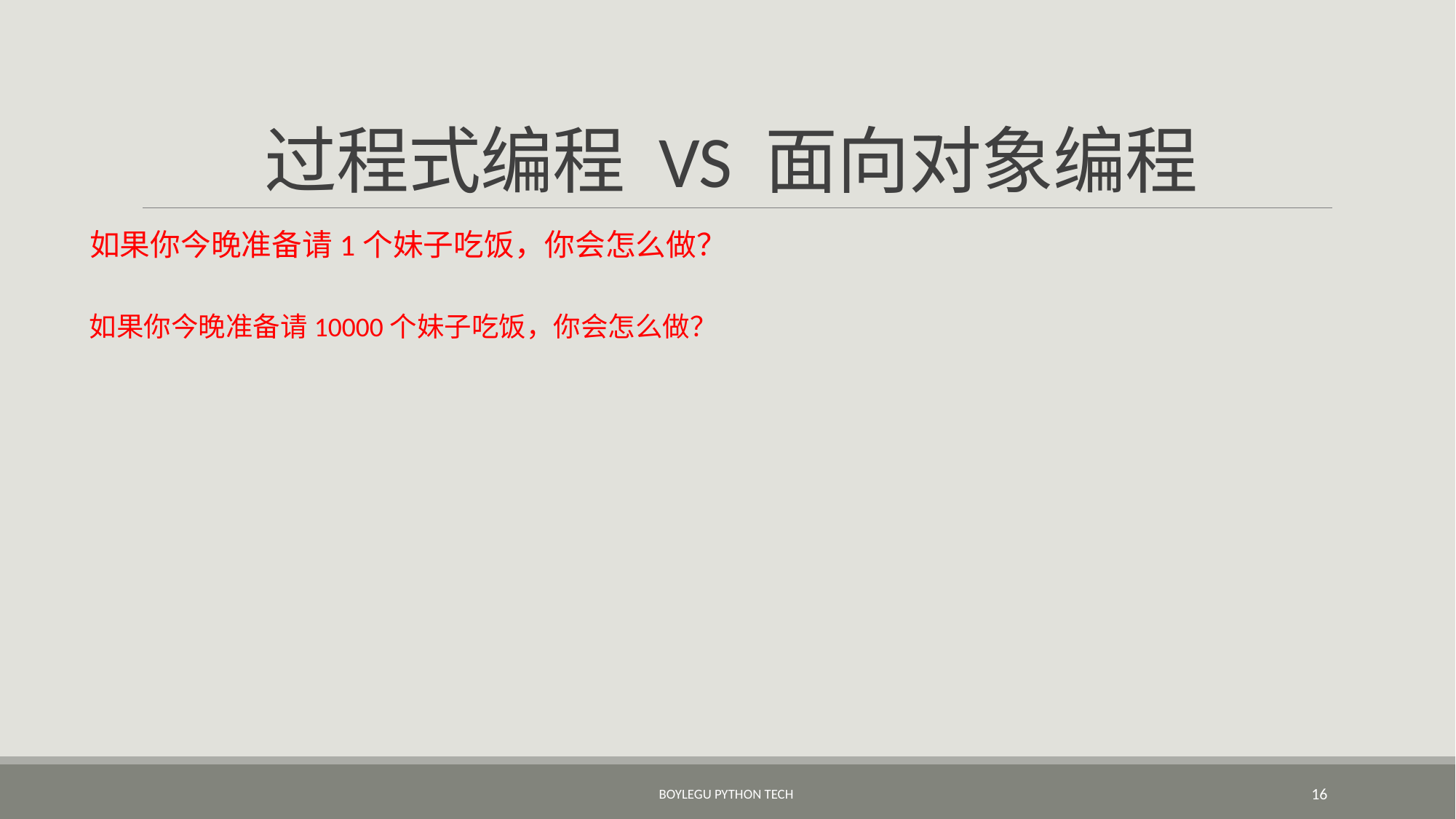

# 过程式编程 VS 面向对象编程
如果你今晚准备请1个妹子吃饭，你会怎么做？

如果你今晚准备请10000个妹子吃饭，你会怎么做？

BoyleGu Python Tech
16